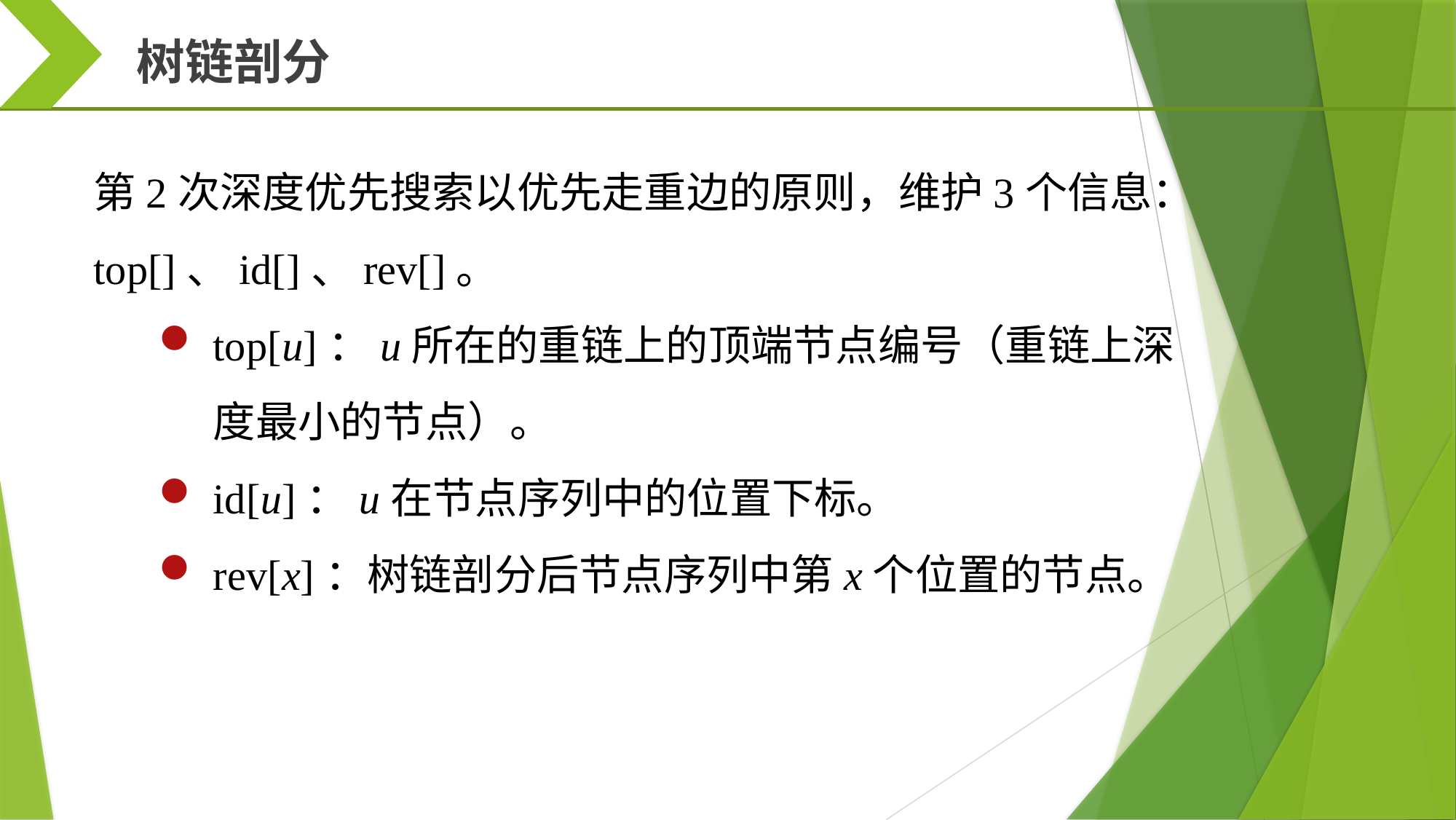

树链剖分
第2次深度优先搜索以优先走重边的原则，维护3个信息：top[]、id[]、rev[]。
top[u]：u所在的重链上的顶端节点编号（重链上深度最小的节点）。
id[u]：u在节点序列中的位置下标。
rev[x]：树链剖分后节点序列中第x个位置的节点。